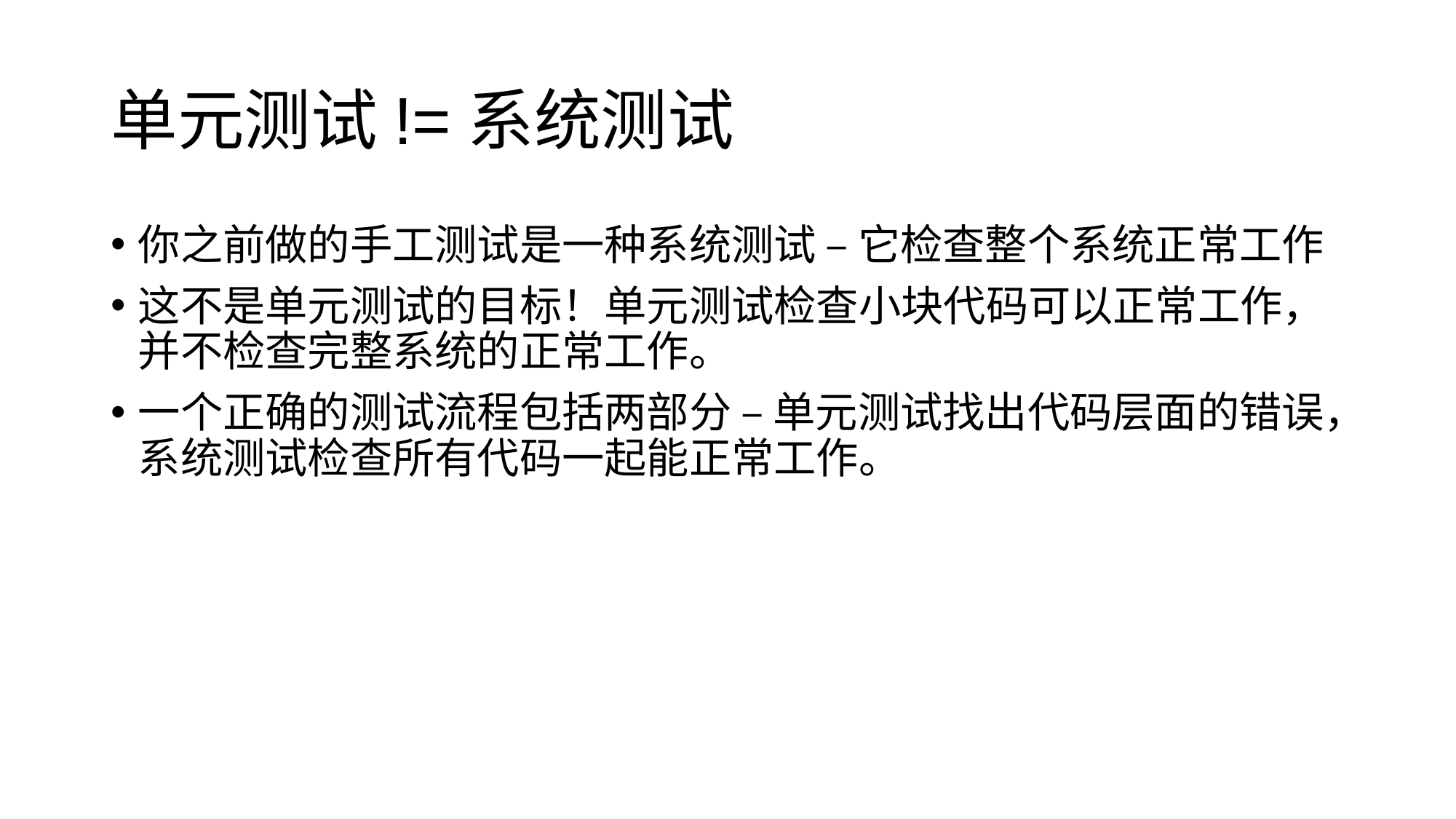

# 单元测试!=系统测试
你之前做的手工测试是一种系统测试 – 它检查整个系统正常工作
这不是单元测试的目标！单元测试检查小块代码可以正常工作，并不检查完整系统的正常工作。
一个正确的测试流程包括两部分 – 单元测试找出代码层面的错误，系统测试检查所有代码一起能正常工作。